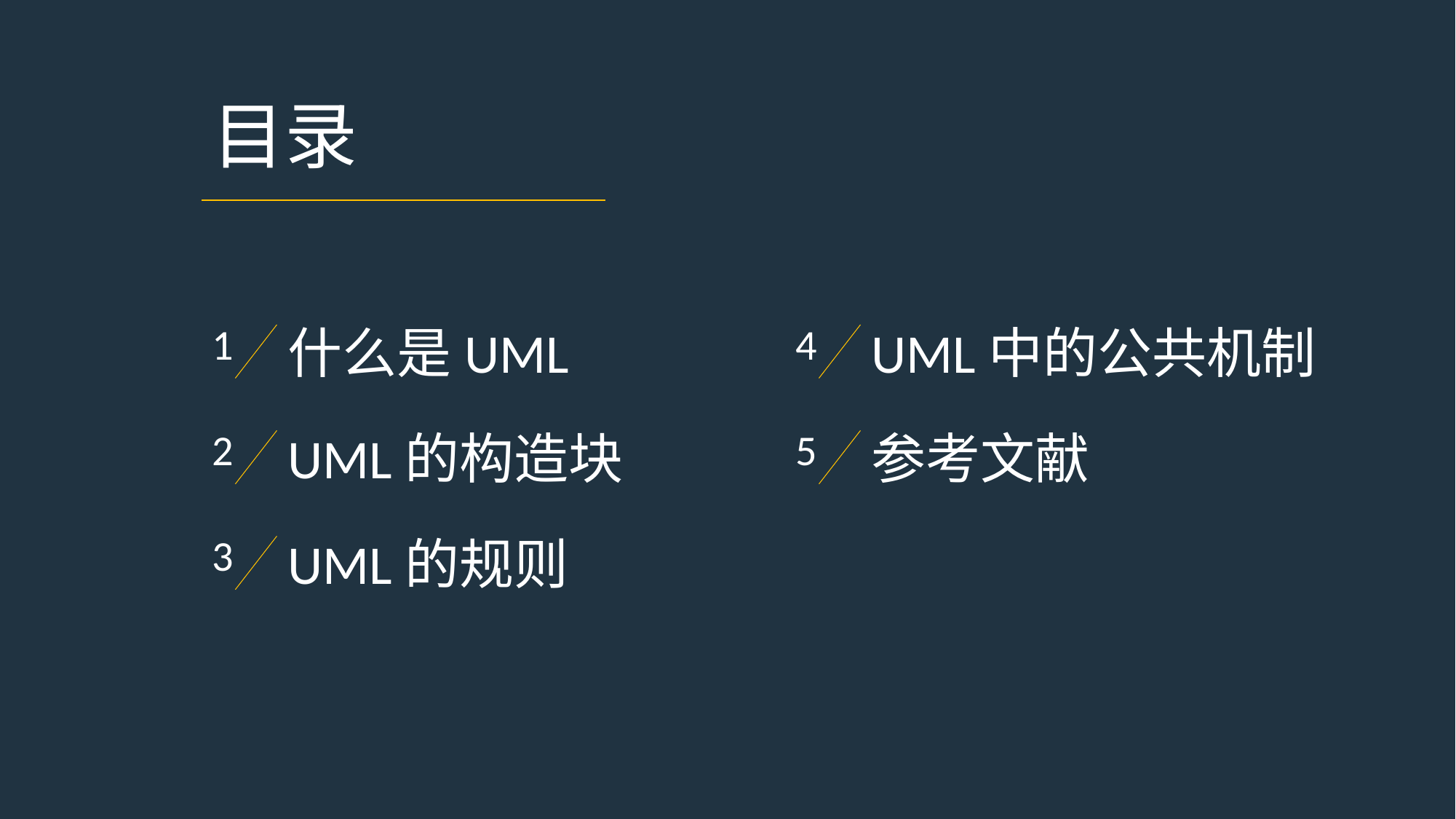

目录
1
4
什么是UML
UML中的公共机制
2
5
UML的构造块
参考文献
3
UML的规则